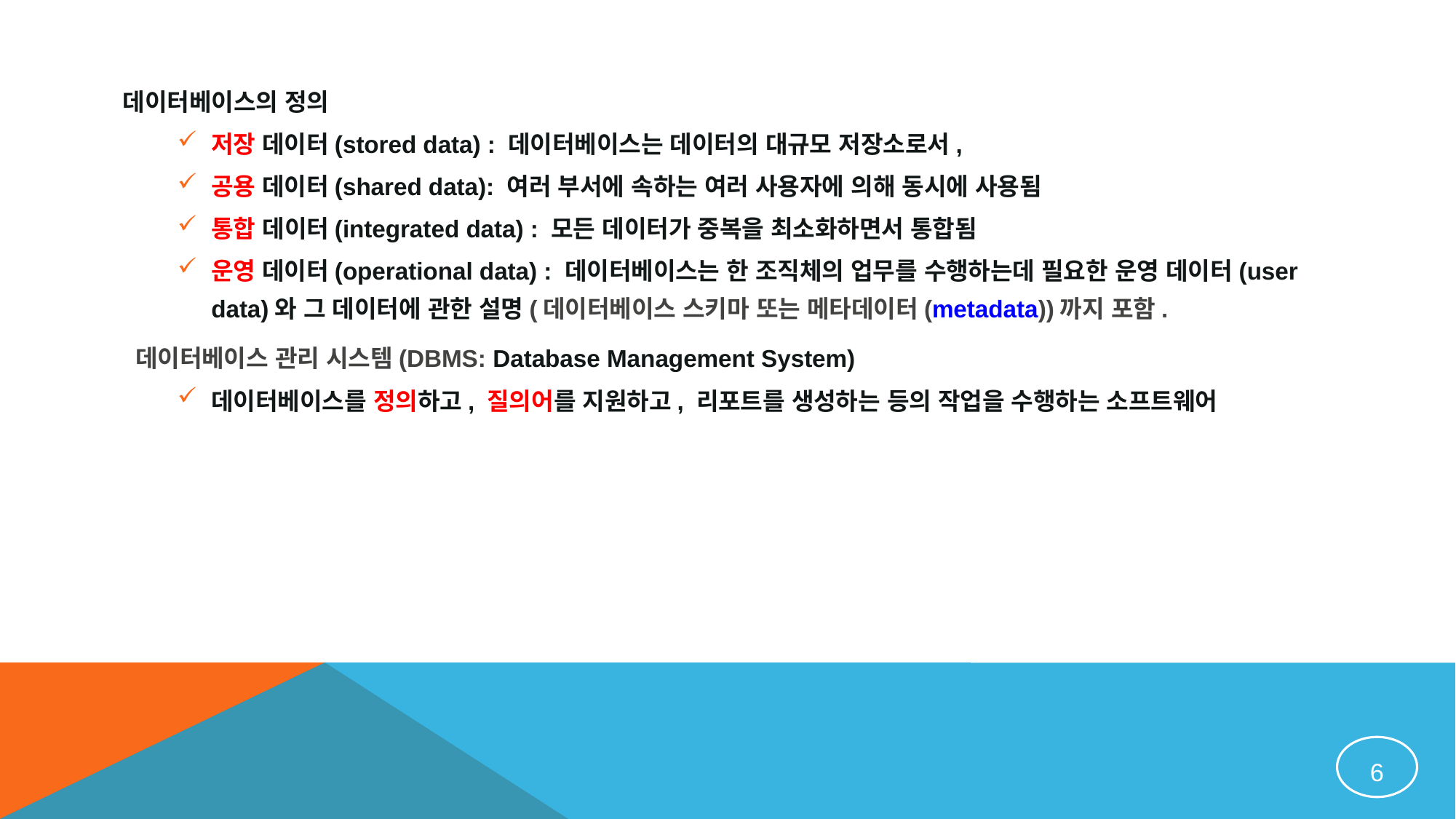

데이터베이스의 정의
저장 데이터(stored data) : 데이터베이스는 데이터의 대규모 저장소로서,
공용 데이터(shared data): 여러 부서에 속하는 여러 사용자에 의해 동시에 사용됨
통합 데이터(integrated data) : 모든 데이터가 중복을 최소화하면서 통합됨
운영 데이터(operational data) : 데이터베이스는 한 조직체의 업무를 수행하는데 필요한 운영 데이터(user data)와 그 데이터에 관한 설명(데이터베이스 스키마 또는 메타데이터(metadata))까지 포함.
 데이터베이스 관리 시스템(DBMS: Database Management System)
데이터베이스를 정의하고, 질의어를 지원하고, 리포트를 생성하는 등의 작업을 수행하는 소프트웨어

6